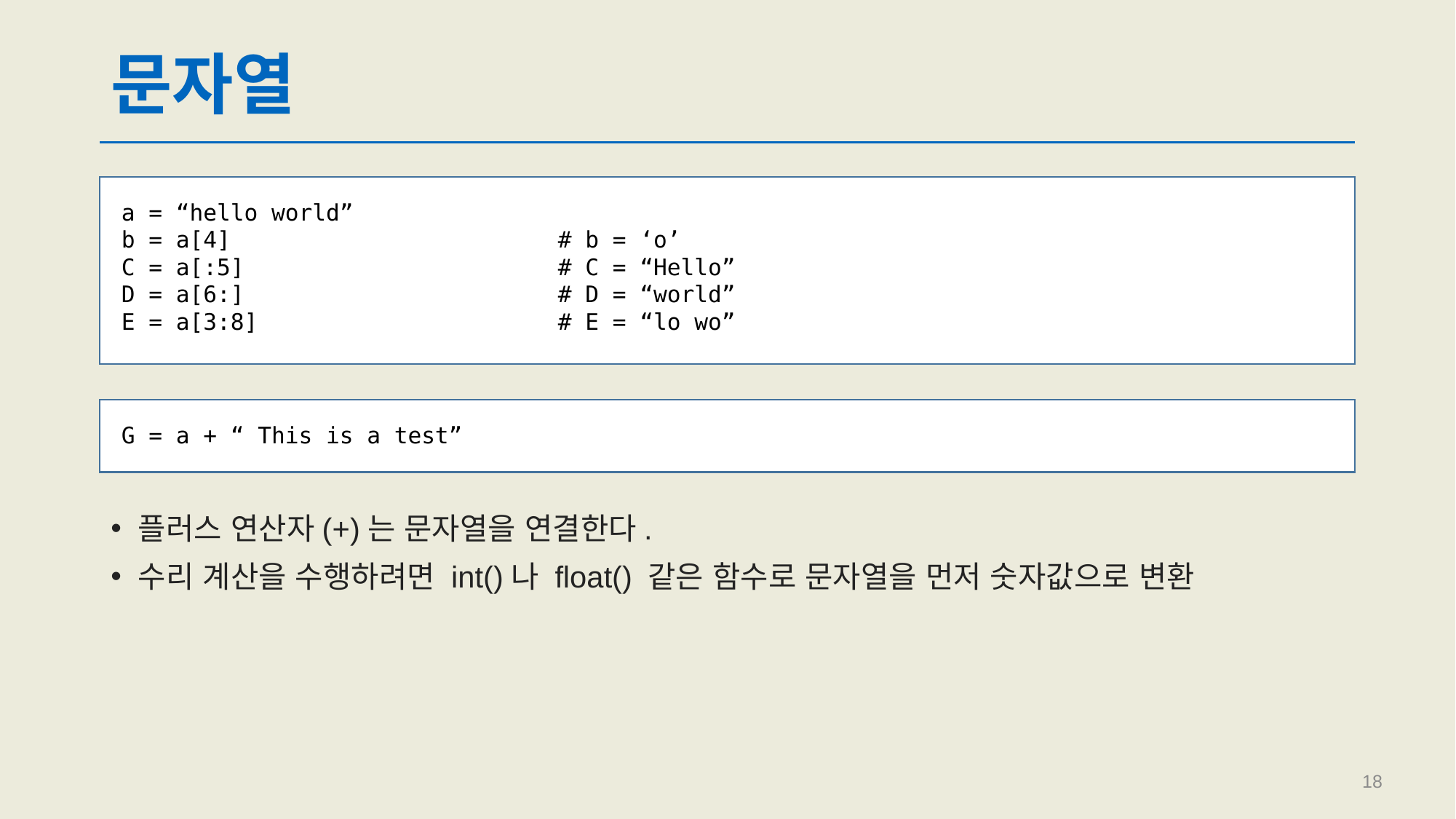

# 문자열
a = “hello world”
b = a[4]			# b = ‘o’
C = a[:5]			# C = “Hello”
D = a[6:]			# D = “world”
E = a[3:8]			# E = “lo wo”
G = a + “ This is a test”
플러스 연산자(+)는 문자열을 연결한다.
수리 계산을 수행하려면 int()나 float() 같은 함수로 문자열을 먼저 숫자값으로 변환
18